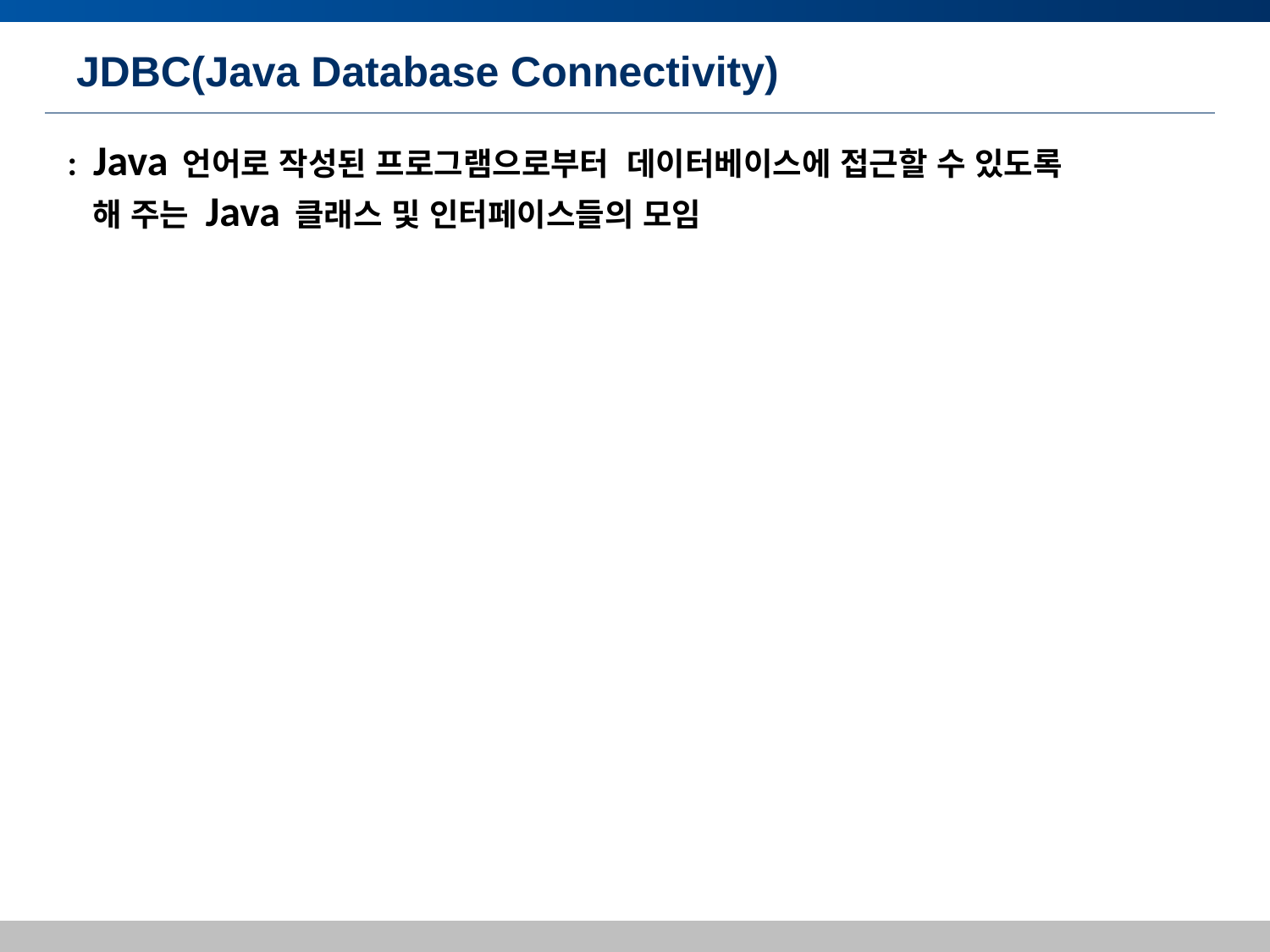

# JDBC(Java Database Connectivity)
:  Java 언어로 작성된 프로그램으로부터  데이터베이스에 접근할 수 있도록
해 주는 Java 클래스 및 인터페이스들의 모임